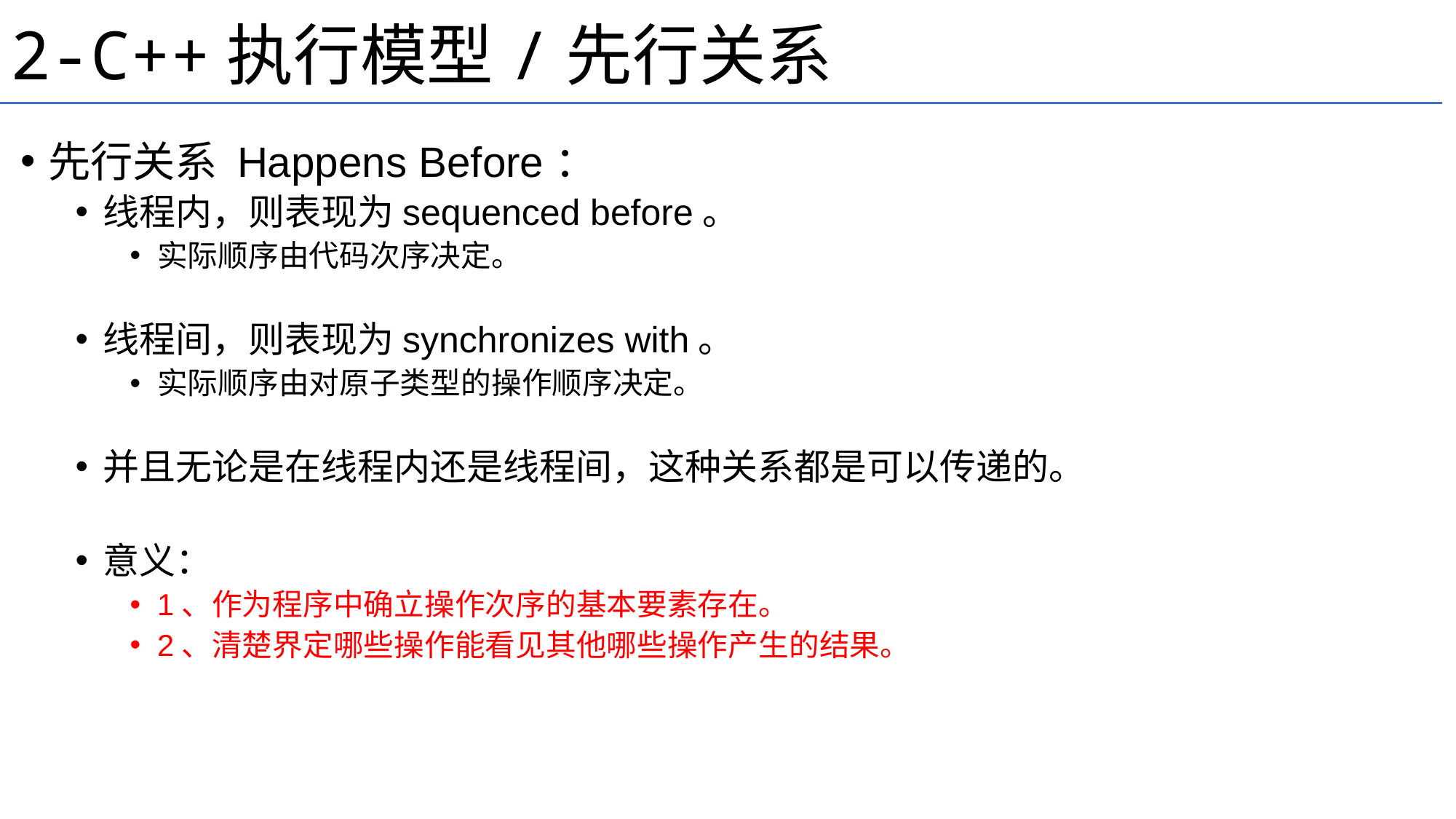

2-C++执行模型/先行关系
先行关系 Happens Before：
线程内，则表现为sequenced before。
实际顺序由代码次序决定。

线程间，则表现为synchronizes with。
实际顺序由对原子类型的操作顺序决定。

并且无论是在线程内还是线程间，这种关系都是可以传递的。

意义：
1、作为程序中确立操作次序的基本要素存在。
2、清楚界定哪些操作能看见其他哪些操作产生的结果。